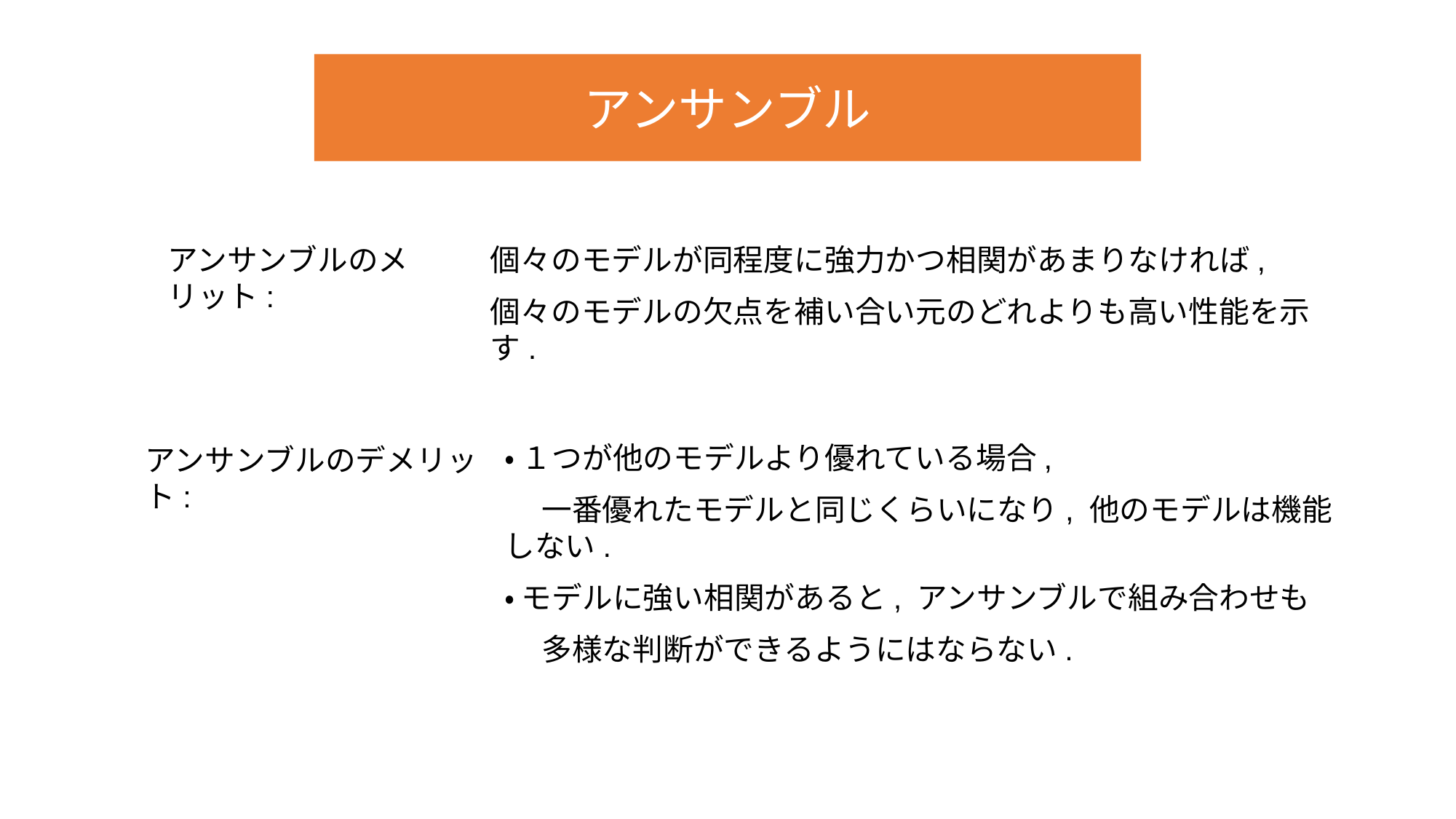

アンサンブル
アンサンブルのメリット:
個々のモデルが同程度に強力かつ相関があまりなければ,
個々のモデルの欠点を補い合い元のどれよりも高い性能を示す.
・ １つが他のモデルより優れている場合,
　 一番優れたモデルと同じくらいになり, 他のモデルは機能しない.
・ モデルに強い相関があると, アンサンブルで組み合わせも
　 多様な判断ができるようにはならない.
アンサンブルのデメリット: